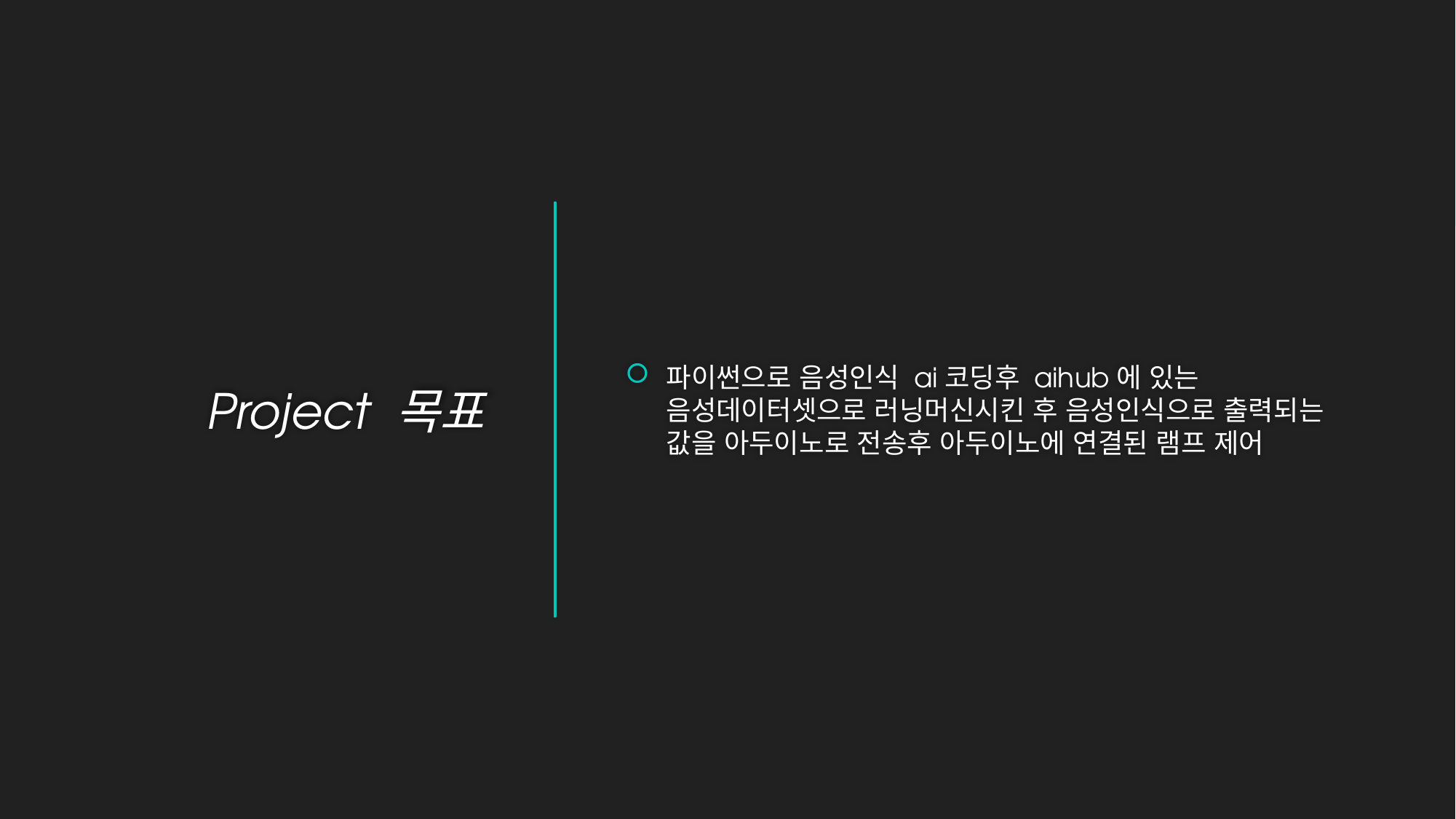

파이썬으로 음성인식 ai코딩후 aihub에 있는 음성데이터셋으로 러닝머신시킨 후 음성인식으로 출력되는 값을 아두이노로 전송후 아두이노에 연결된 램프 제어
# Project 목표